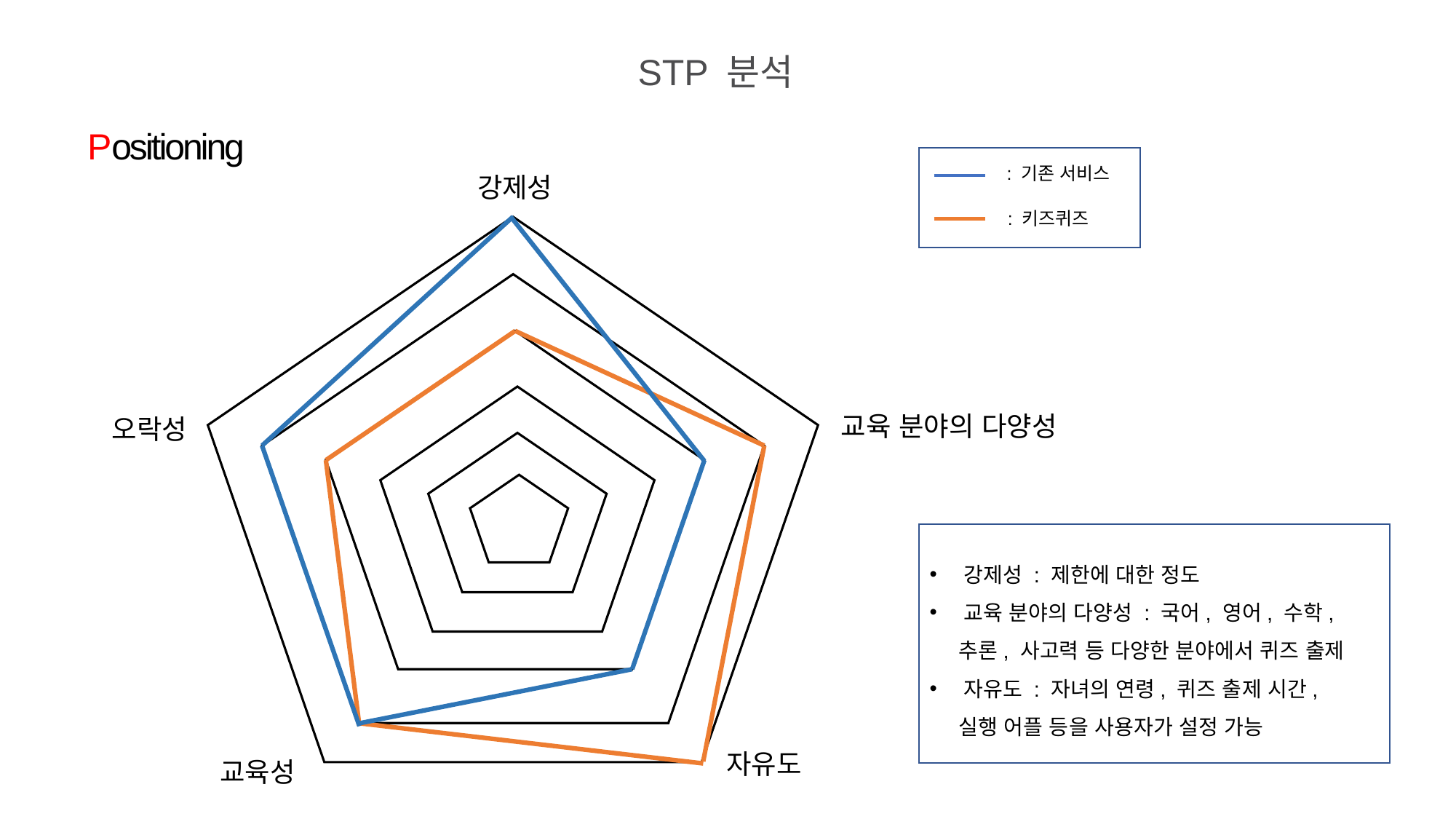

STP 분석
Positioning

: 기존 서비스
강제성
: 키즈퀴즈

교육 분야의 다양성
오락성

강제성 : 제한에 대한 정도
교육 분야의 다양성 : 국어, 영어, 수학,
    추론, 사고력 등 다양한 분야에서 퀴즈 출제
자유도 : 자녀의 연령, 퀴즈 출제 시간,
    실행 어플 등을 사용자가 설정 가능
자유도
교육성

색감이 살아있는
Basic PPT